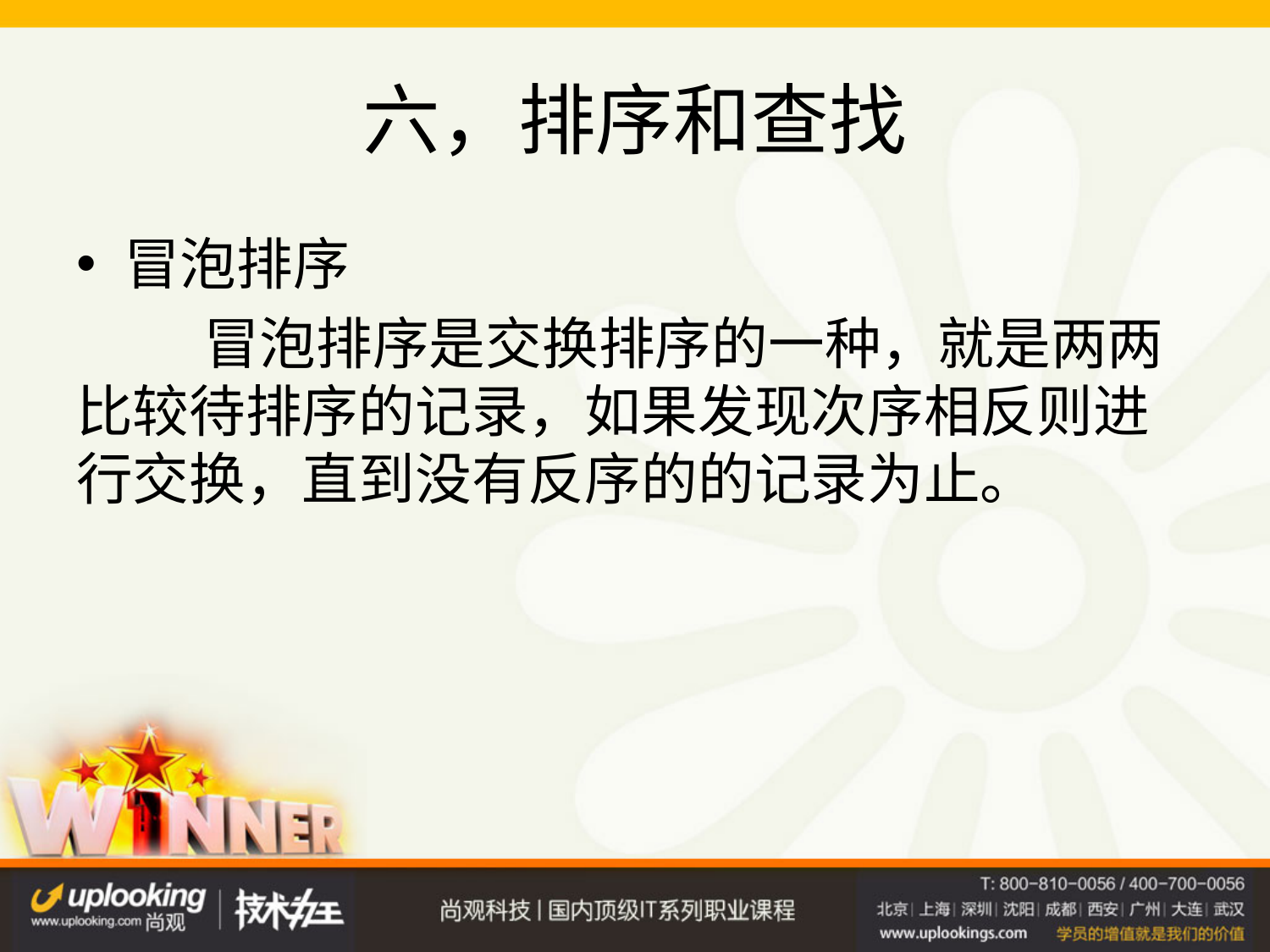

# 六，排序和查找
冒泡排序
	冒泡排序是交换排序的一种，就是两两比较待排序的记录，如果发现次序相反则进行交换，直到没有反序的的记录为止。